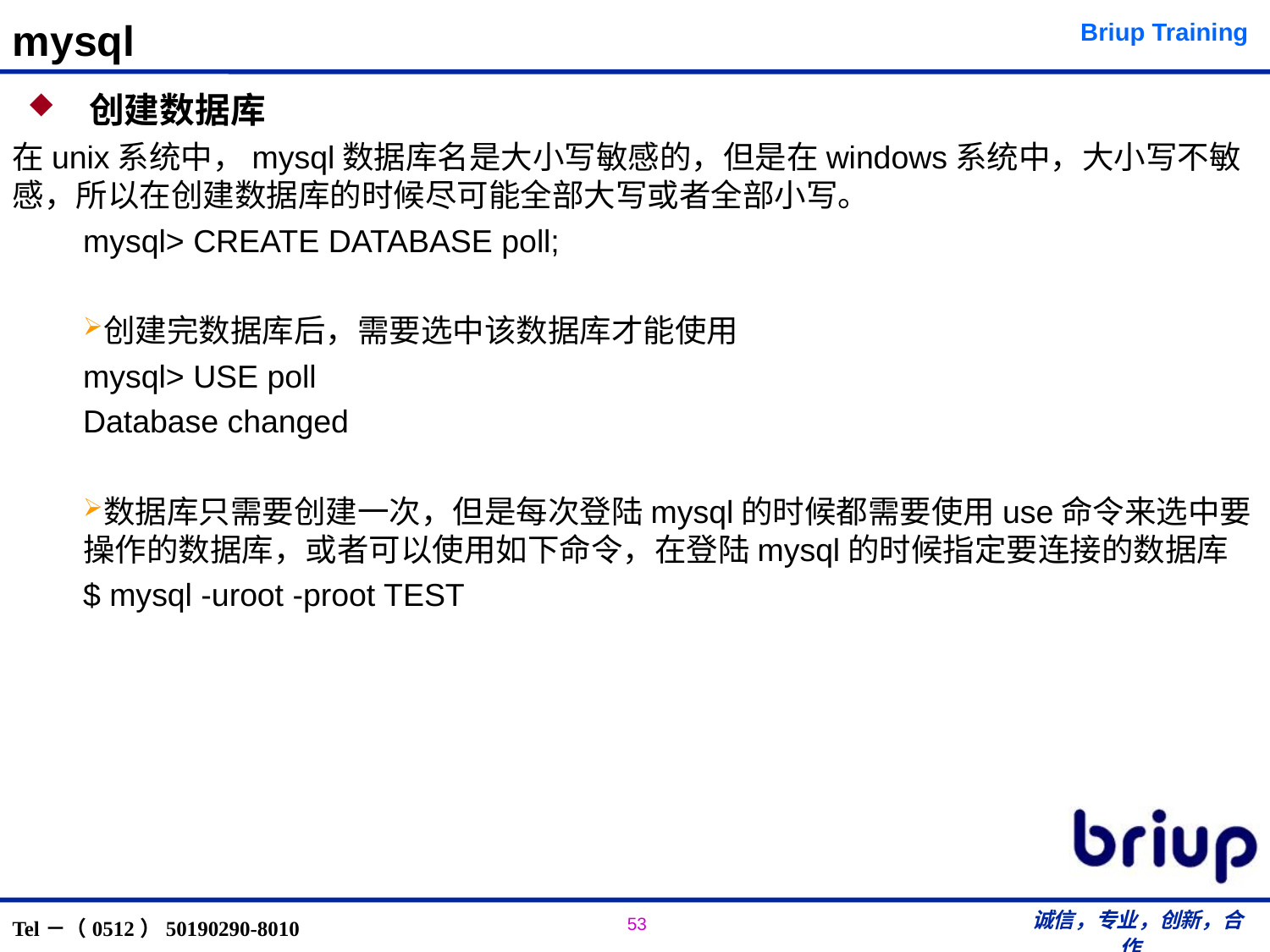

# mysql
 创建数据库
在unix系统中，mysql数据库名是大小写敏感的，但是在windows系统中，大小写不敏感，所以在创建数据库的时候尽可能全部大写或者全部小写。
mysql> CREATE DATABASE poll;

创建完数据库后，需要选中该数据库才能使用
mysql> USE poll
Database changed

数据库只需要创建一次，但是每次登陆mysql的时候都需要使用use命令来选中要操作的数据库，或者可以使用如下命令，在登陆mysql的时候指定要连接的数据库
$ mysql -uroot -proot TEST